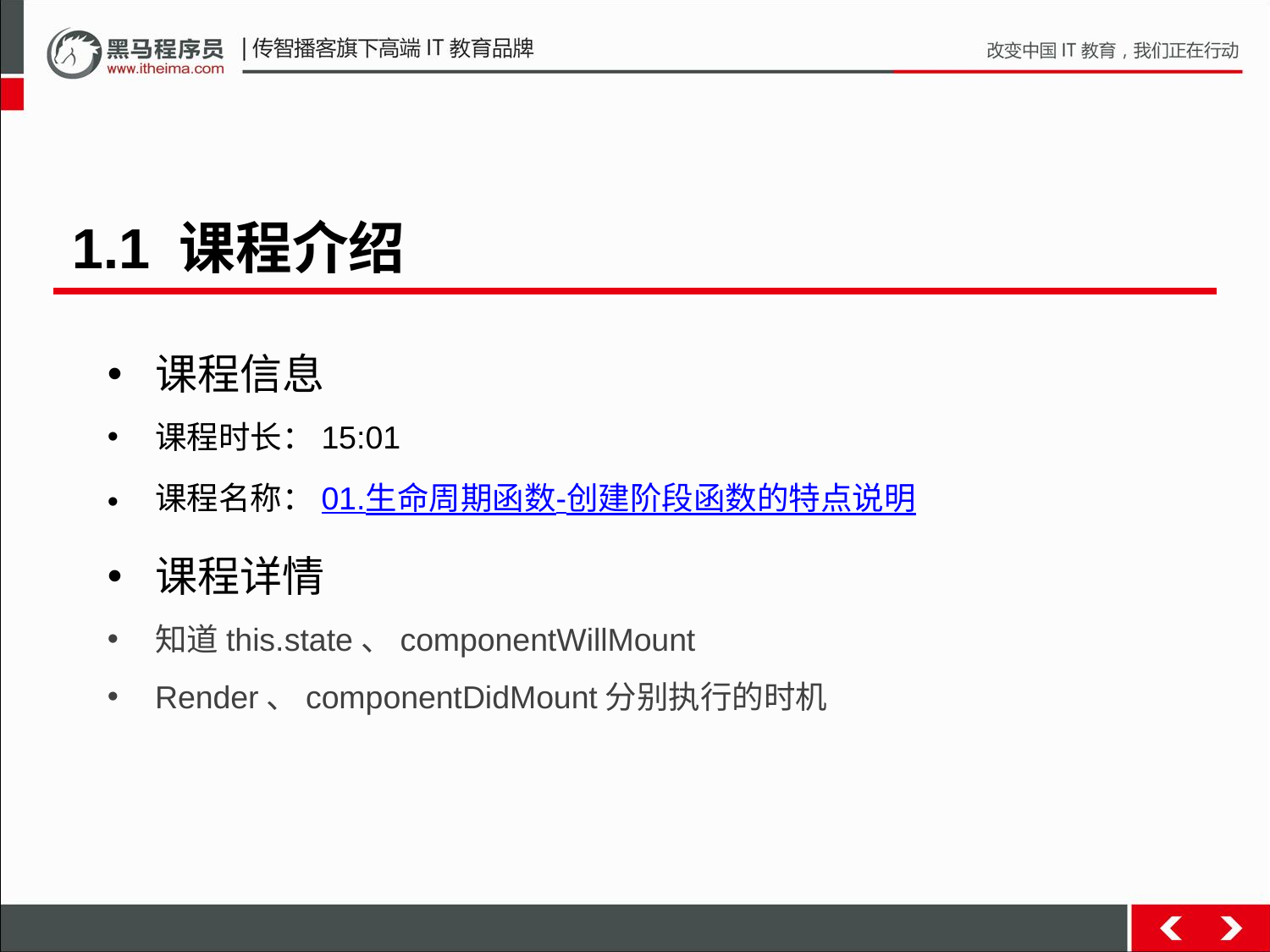

1.1 课程介绍
课程信息
课程时长：15:01
课程名称：01.生命周期函数-创建阶段函数的特点说明
课程详情
知道this.state、componentWillMount
Render、componentDidMount分别执行的时机